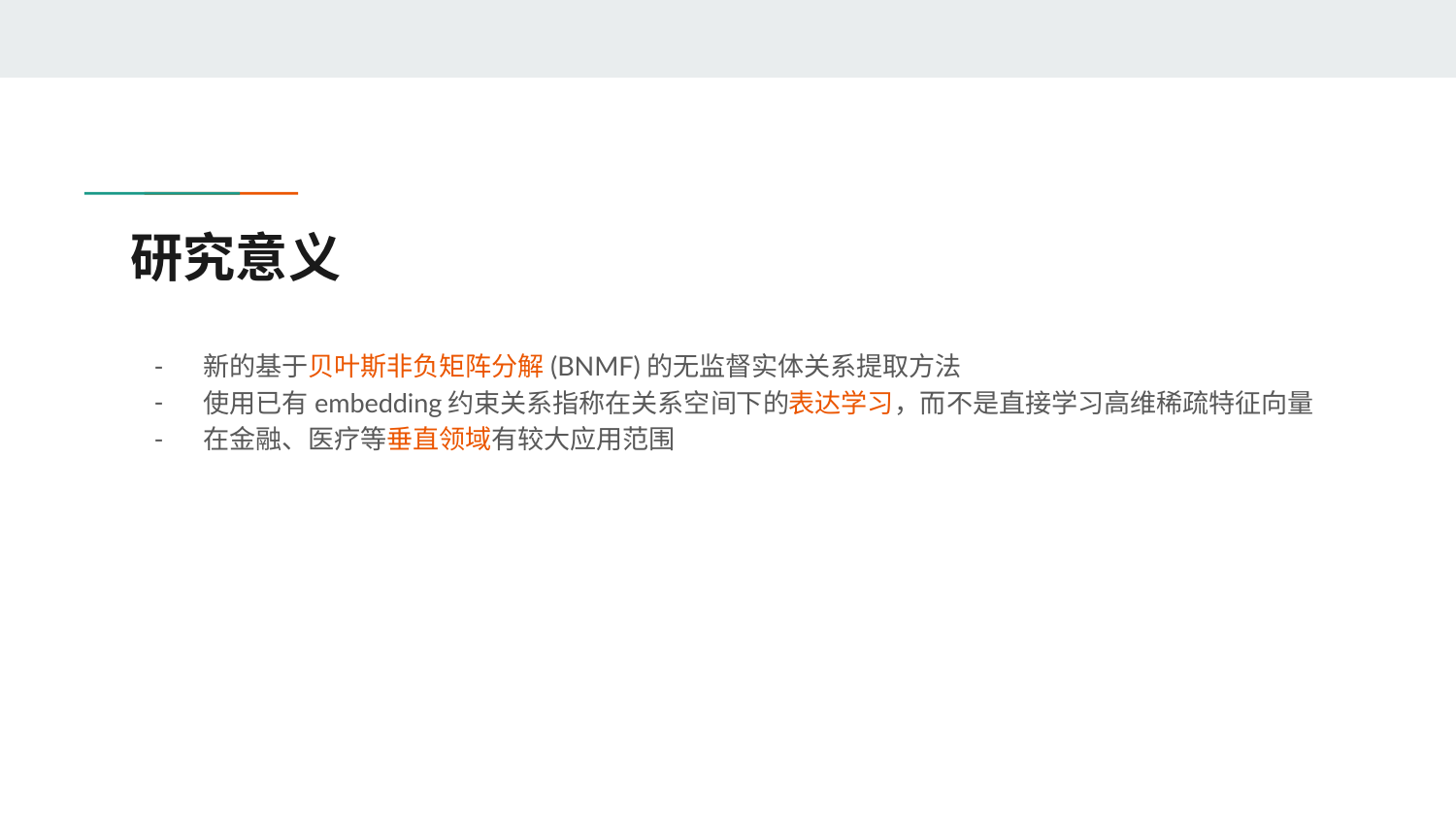

# 研究意义
新的基于贝叶斯非负矩阵分解(BNMF)的无监督实体关系提取方法
使用已有embedding约束关系指称在关系空间下的表达学习，而不是直接学习高维稀疏特征向量
在金融、医疗等垂直领域有较大应用范围